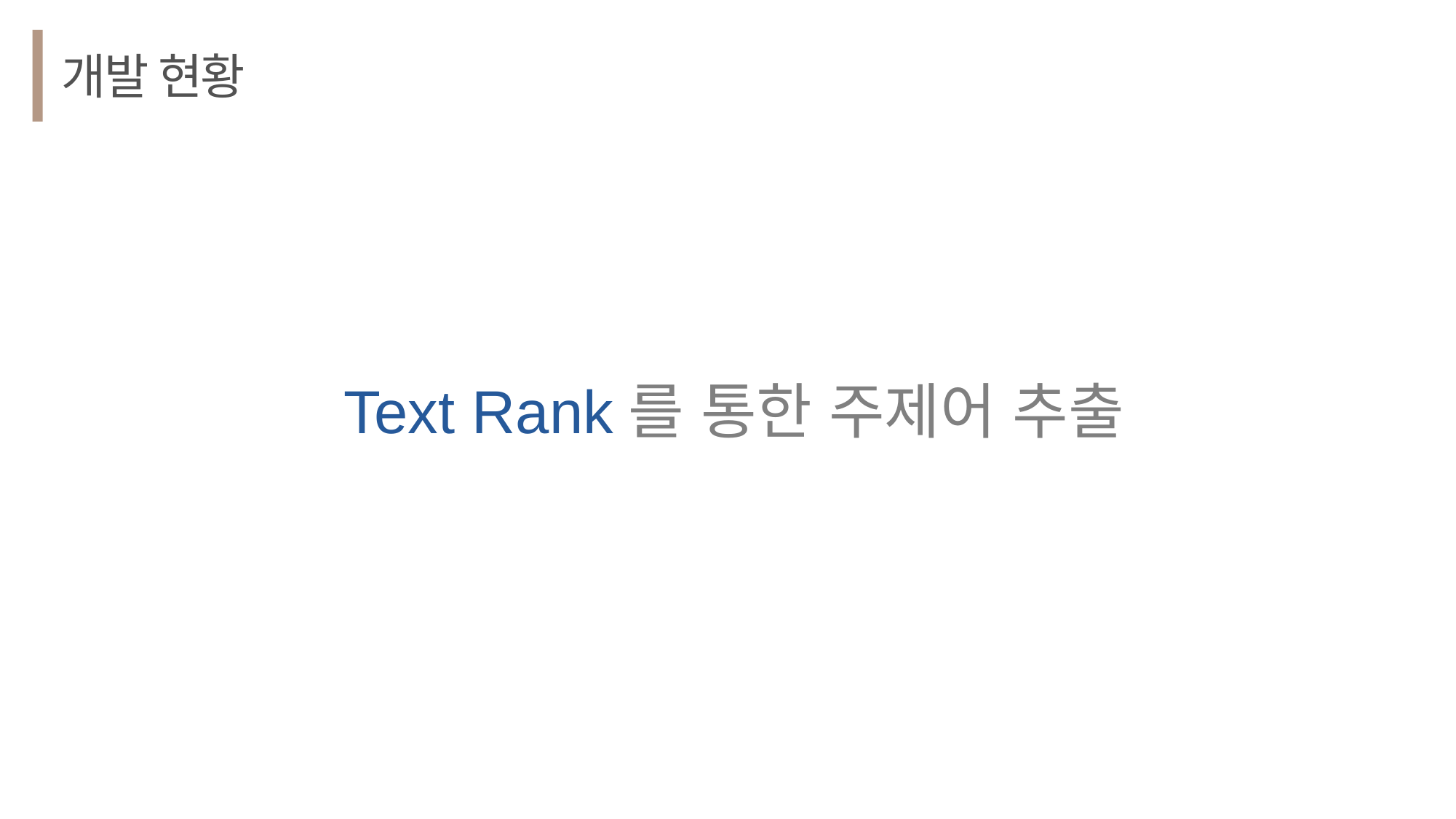

개발 현황
Text Rank를 통한 주제어 추출